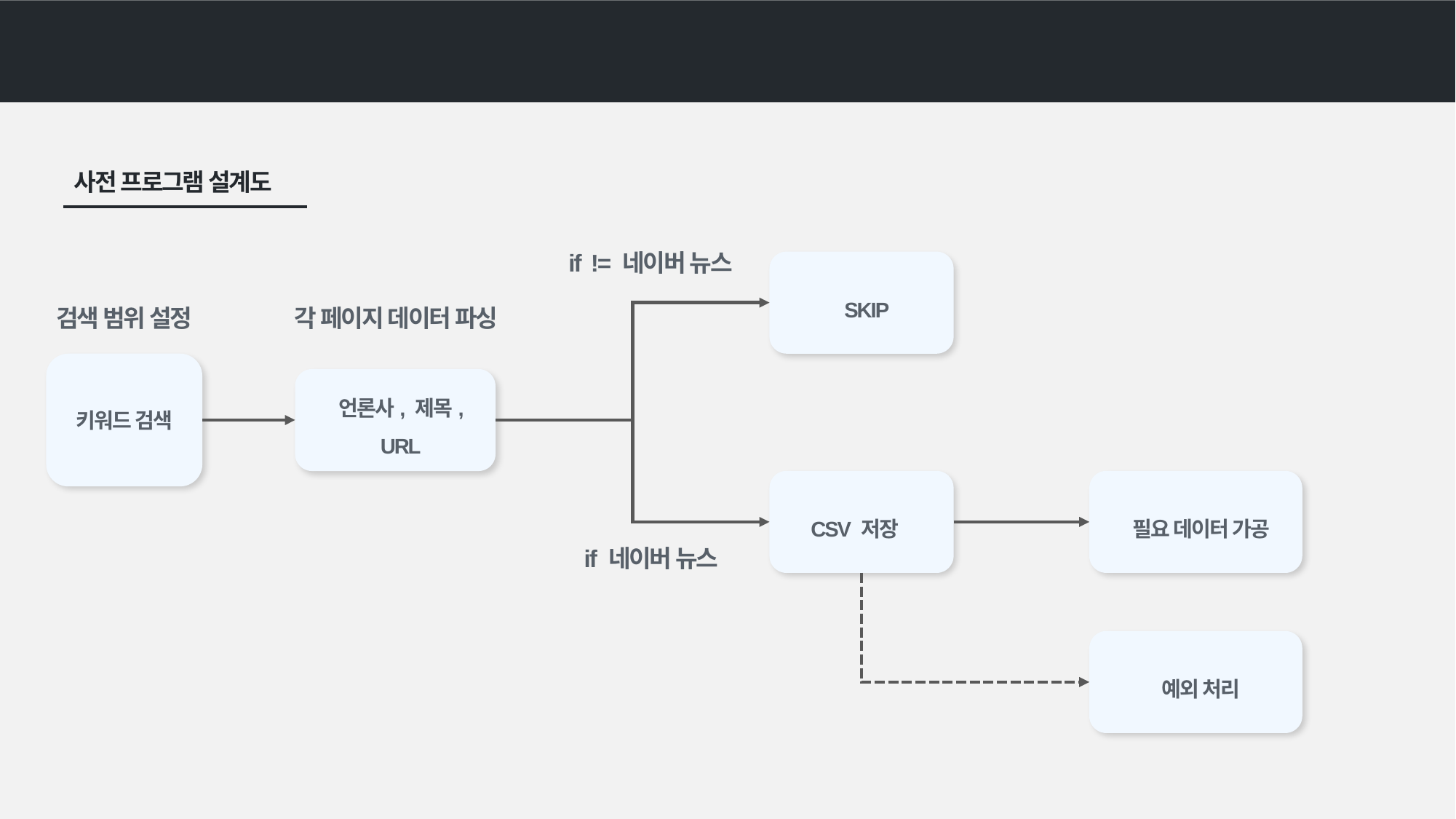

사전 프로그램 설계도
if  != 네이버 뉴스
SKIP
   CSV 저장
if 네이버 뉴스
각 페이지 데이터 파싱
언론사, 제목, URL
검색 범위 설정
키워드 검색
필요 데이터 가공
예외 처리